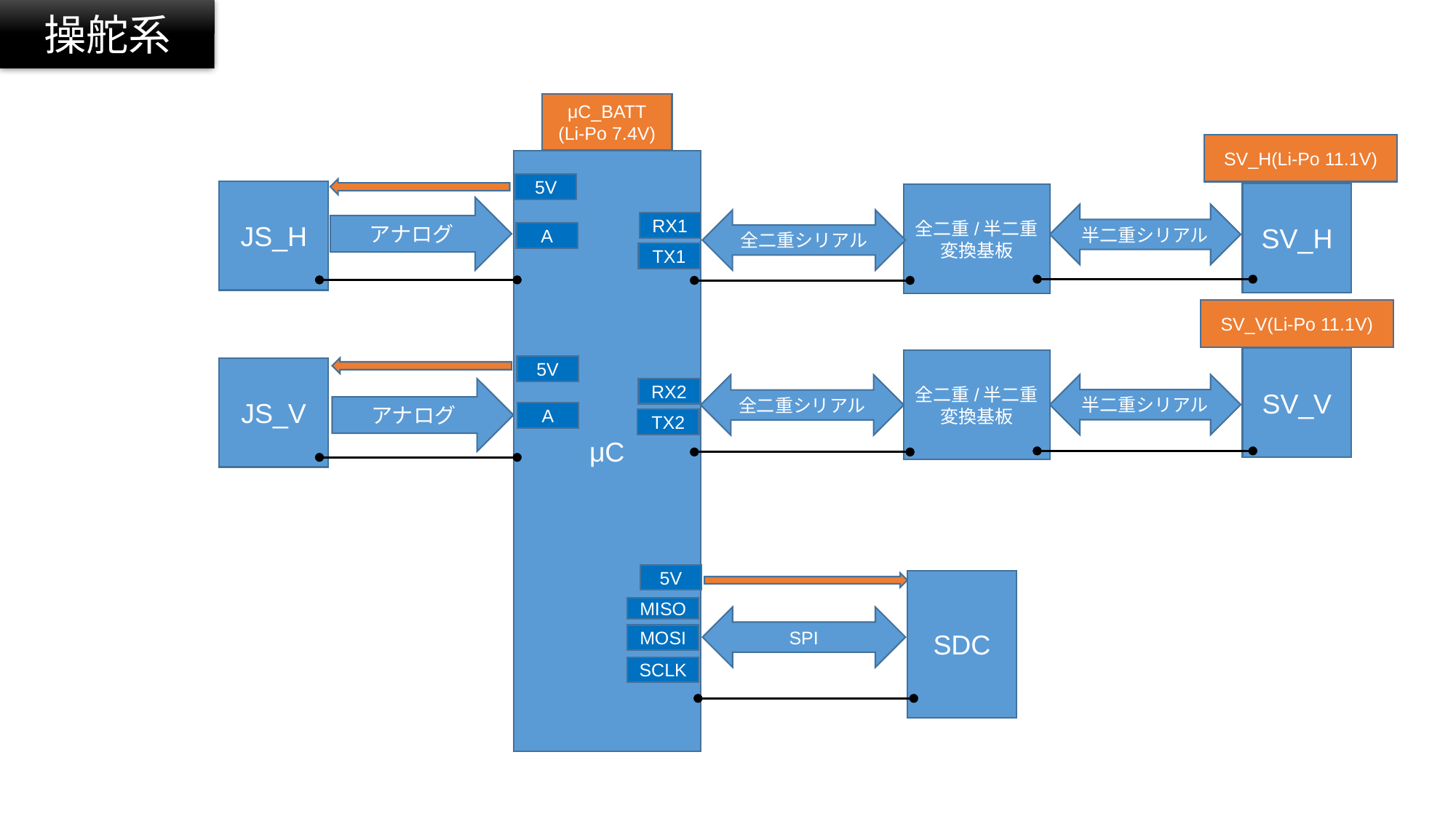

操舵系
μC_BATT
(Li-Po 7.4V)
SV_H(Li-Po 11.1V)
μC
5V

JS_H
SV_H
全二重/半二重
変換基板
アナログ
半二重シリアル
全二重シリアル
RX1
A
TX1
SV_V(Li-Po 11.1V)
SV_V
全二重/半二重
変換基板
5V
JS_V

半二重シリアル
全二重シリアル
RX2
アナログ
A
TX2
5V
SDC

MISO
SPI
MOSI
SCLK